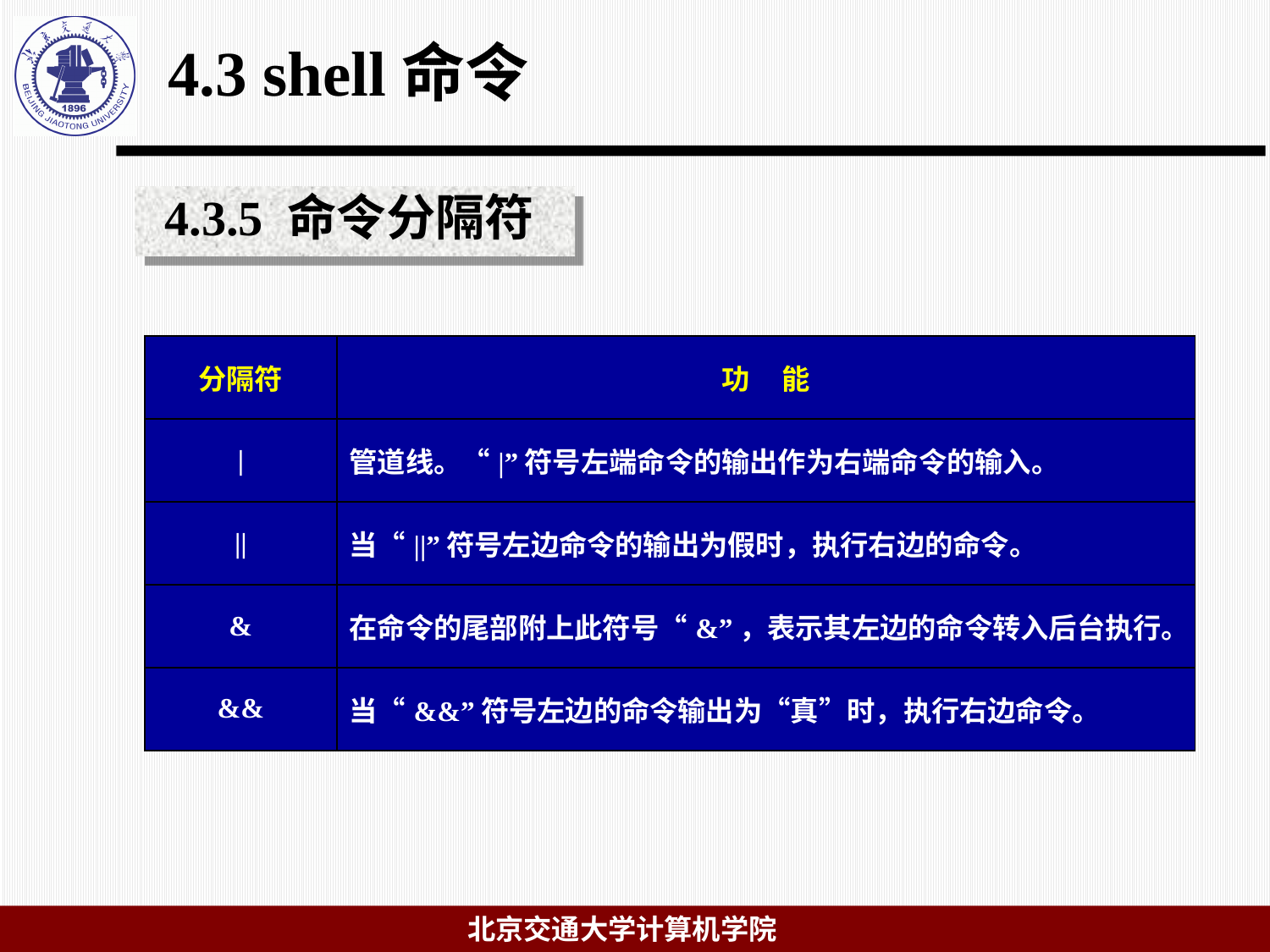

# 4.3 shell命令
4.3.5 命令分隔符
| 分隔符 | 功 能 |
| --- | --- |
| | | 管道线。“|”符号左端命令的输出作为右端命令的输入。 |
| || | 当“||”符号左边命令的输出为假时，执行右边的命令。 |
| & | 在命令的尾部附上此符号“&”，表示其左边的命令转入后台执行。 |
| && | 当“&&”符号左边的命令输出为“真”时，执行右边命令。 |